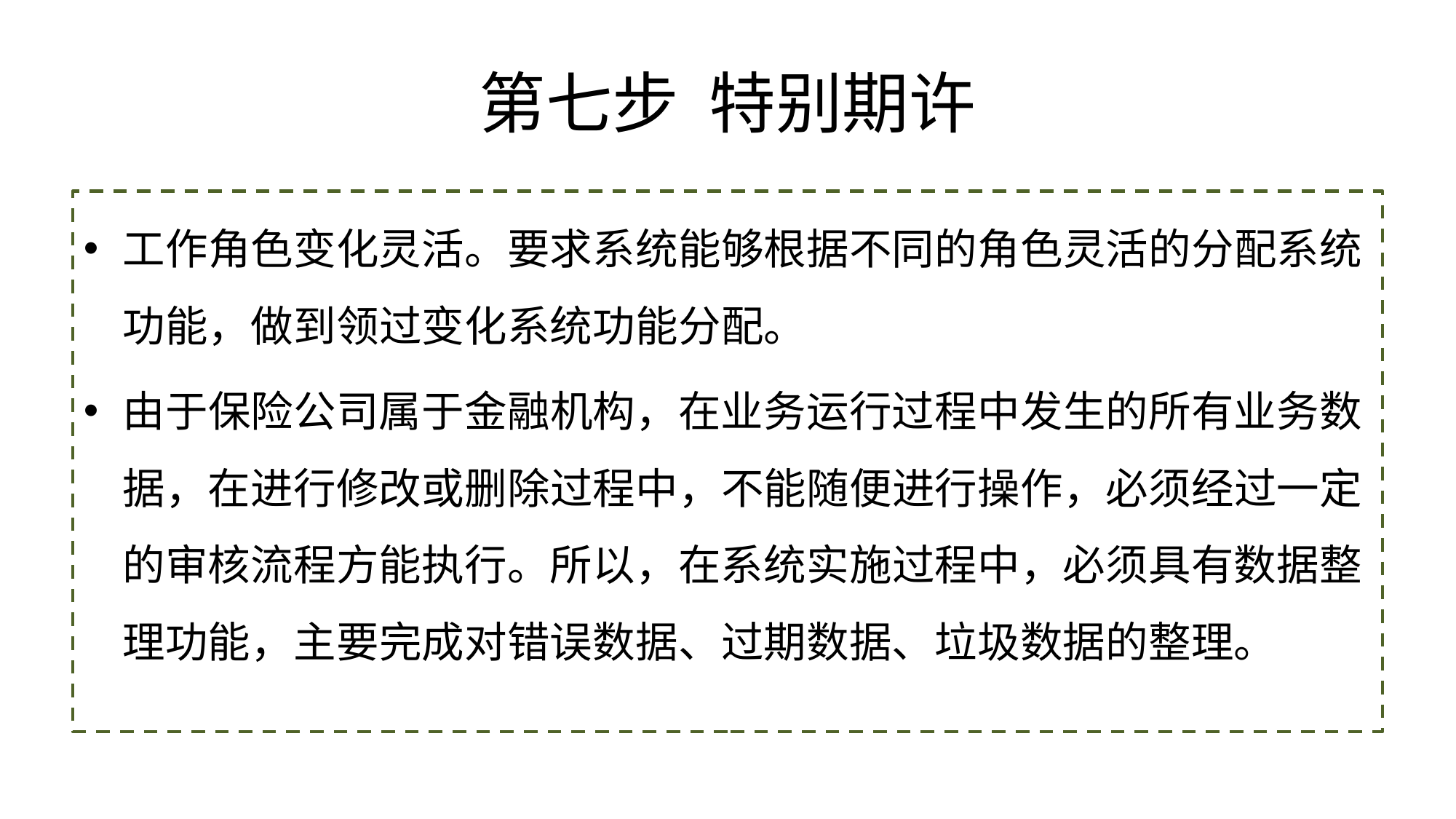

# 第七步  特别期许
工作角色变化灵活。要求系统能够根据不同的角色灵活的分配系统功能，做到领过变化系统功能分配。
由于保险公司属于金融机构，在业务运行过程中发生的所有业务数据，在进行修改或删除过程中，不能随便进行操作，必须经过一定的审核流程方能执行。所以，在系统实施过程中，必须具有数据整理功能，主要完成对错误数据、过期数据、垃圾数据的整理。